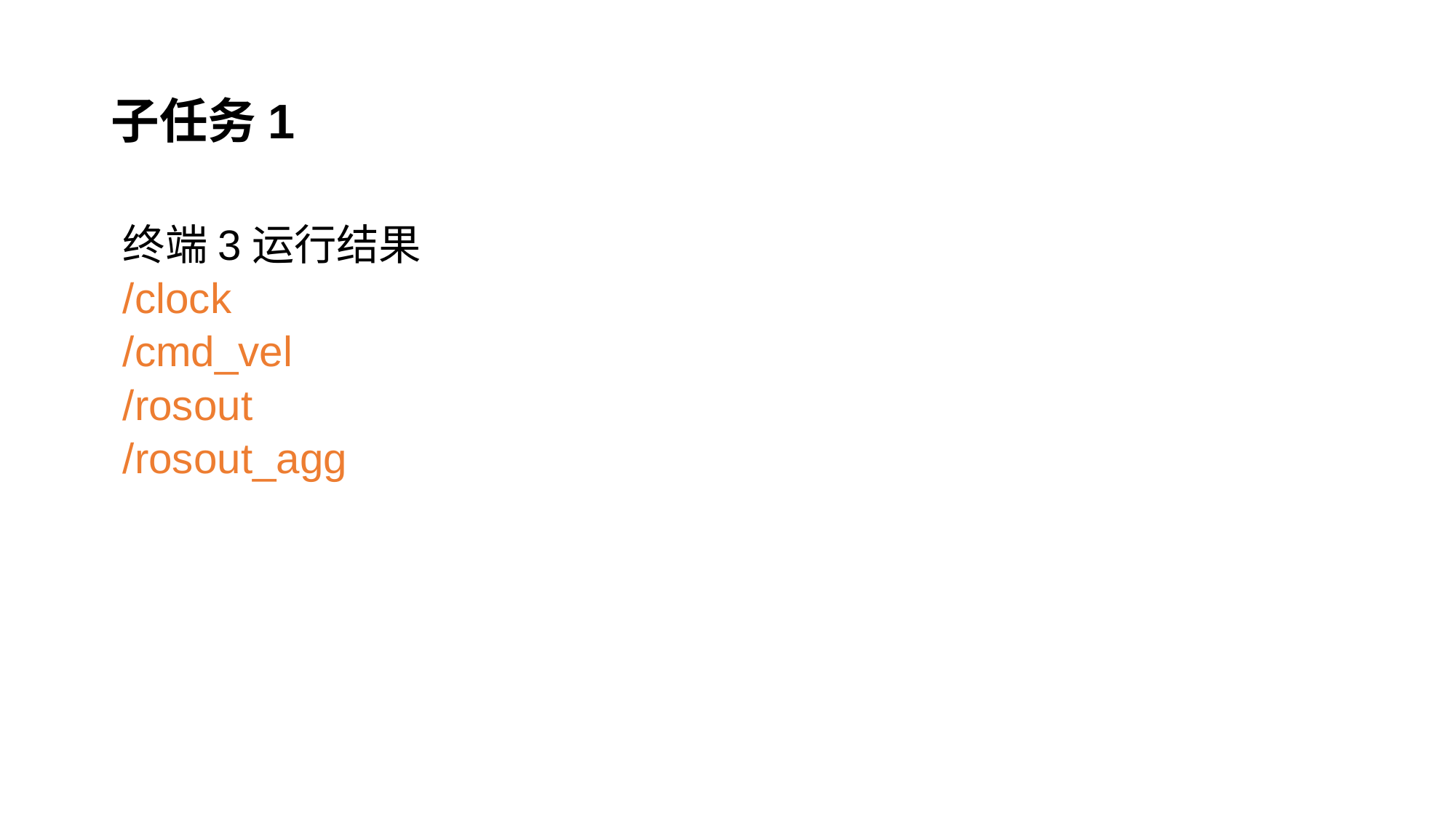

# 子任务1
终端3运行结果
/clock
/cmd_vel
/rosout
/rosout_agg